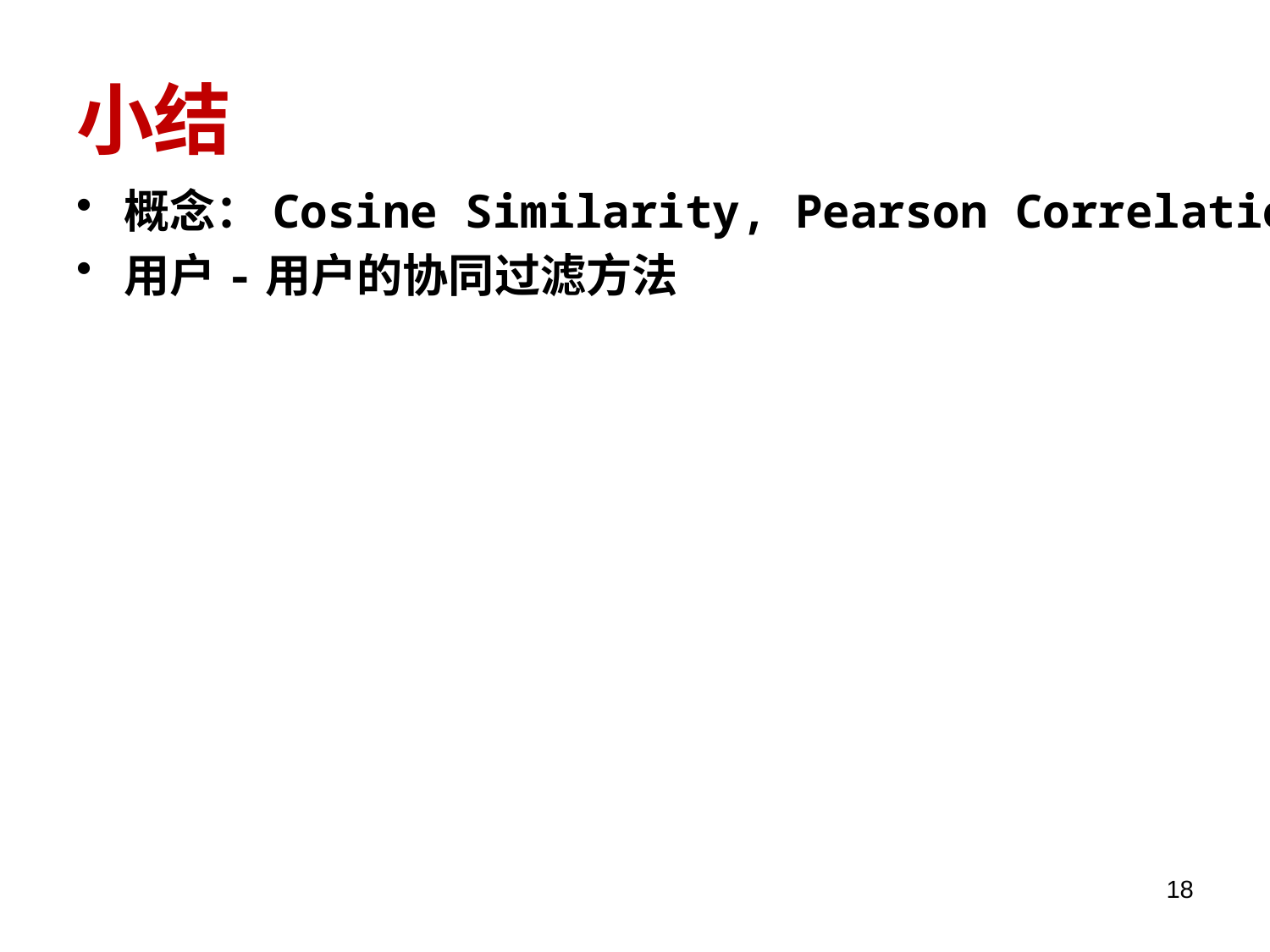

# 小结
概念：Cosine Similarity, Pearson Correlation
用户-用户的协同过滤方法
18